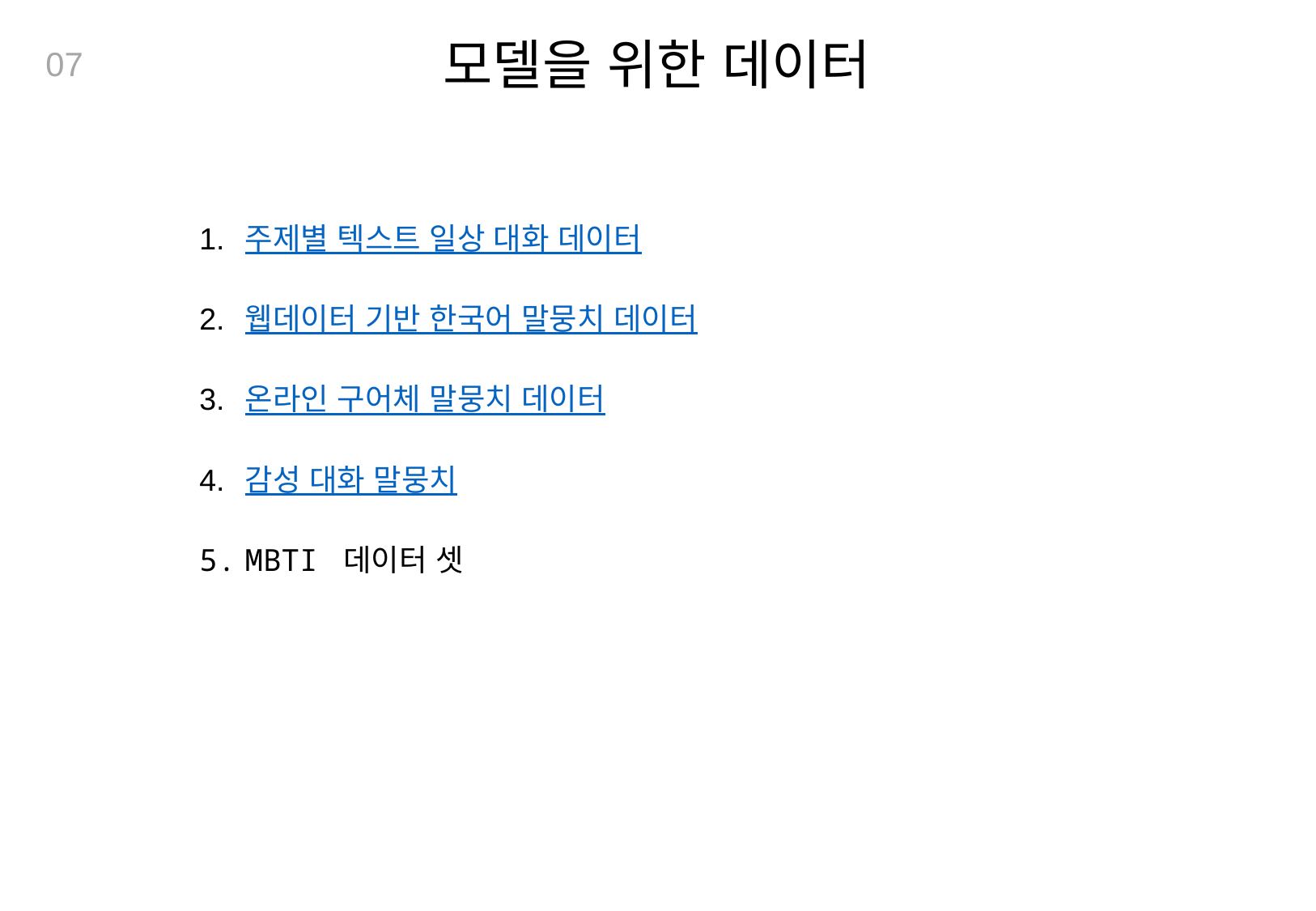

모델을 위한 데이터
07
주제별 텍스트 일상 대화 데이터

웹데이터 기반 한국어 말뭉치 데이터

온라인 구어체 말뭉치 데이터

감성 대화 말뭉치

MBTI 데이터 셋